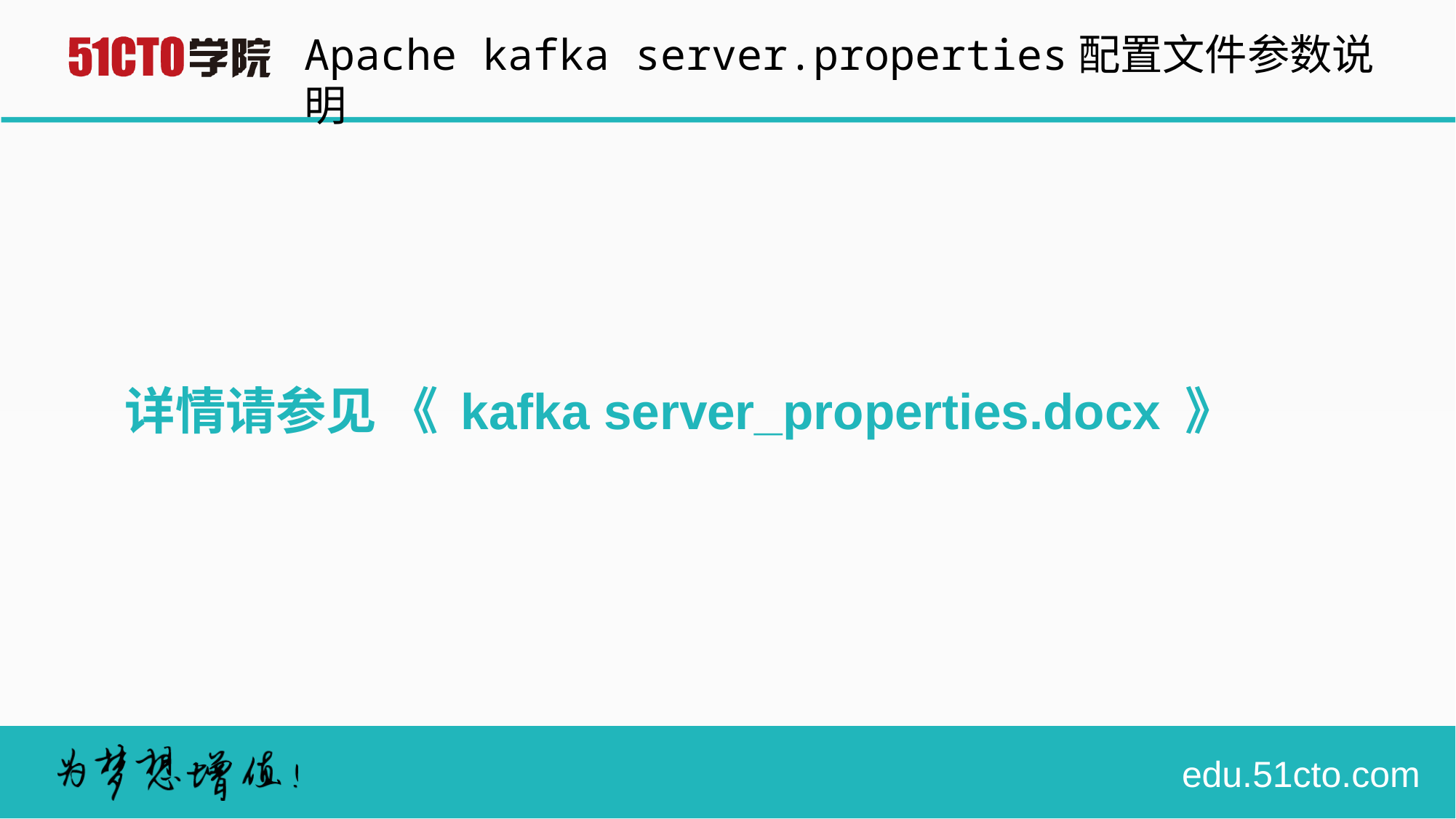

Apache kafka server.properties配置文件参数说明
# 详情请参见 《 kafka server_properties.docx 》